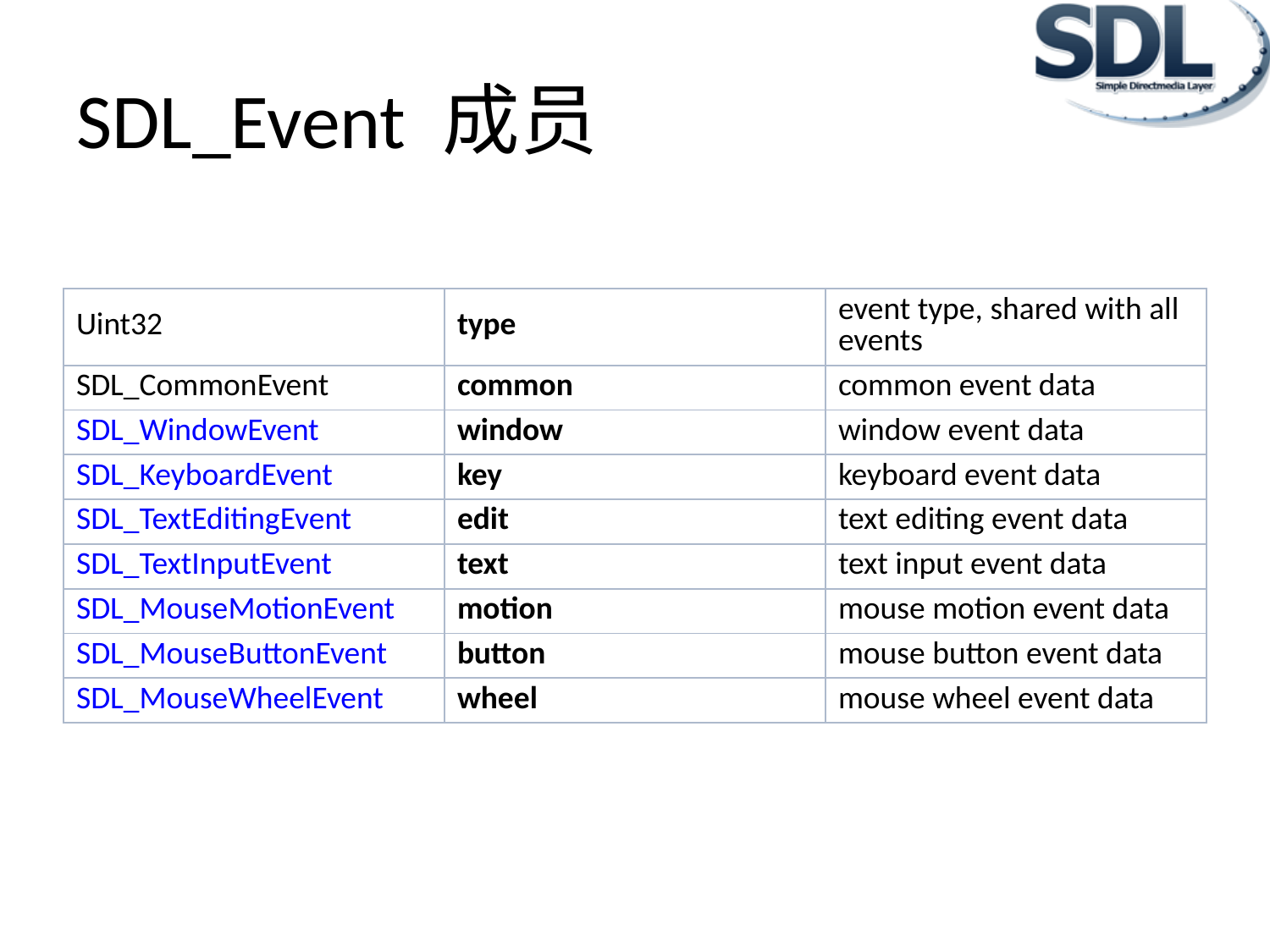

# SDL_Event 成员
| Uint32 | type | event type, shared with all events |
| --- | --- | --- |
| SDL\_CommonEvent | common | common event data |
| SDL\_WindowEvent | window | window event data |
| SDL\_KeyboardEvent | key | keyboard event data |
| SDL\_TextEditingEvent | edit | text editing event data |
| SDL\_TextInputEvent | text | text input event data |
| SDL\_MouseMotionEvent | motion | mouse motion event data |
| SDL\_MouseButtonEvent | button | mouse button event data |
| SDL\_MouseWheelEvent | wheel | mouse wheel event data |